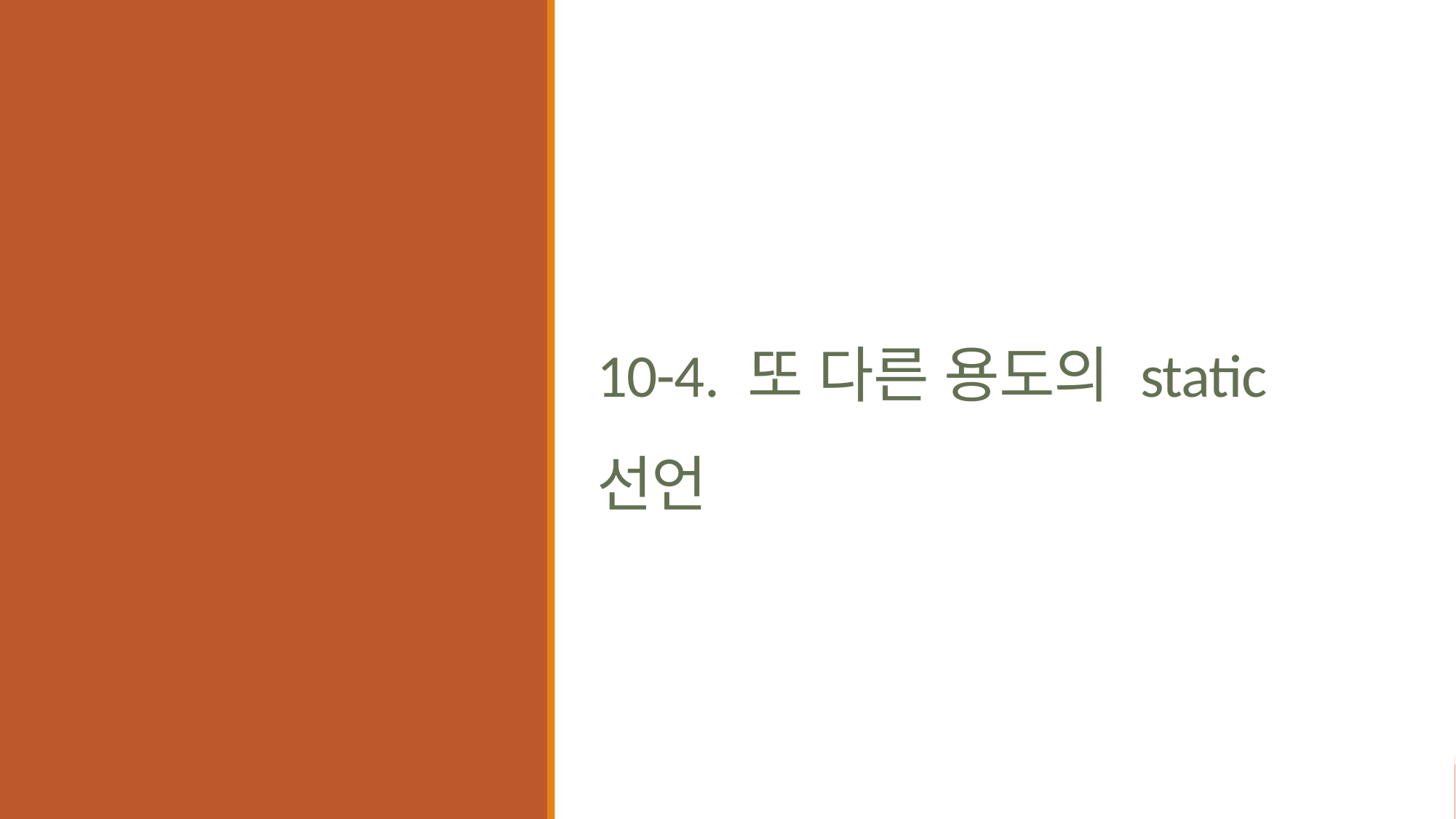

# 10-4. 또 다른 용도의 static 선언